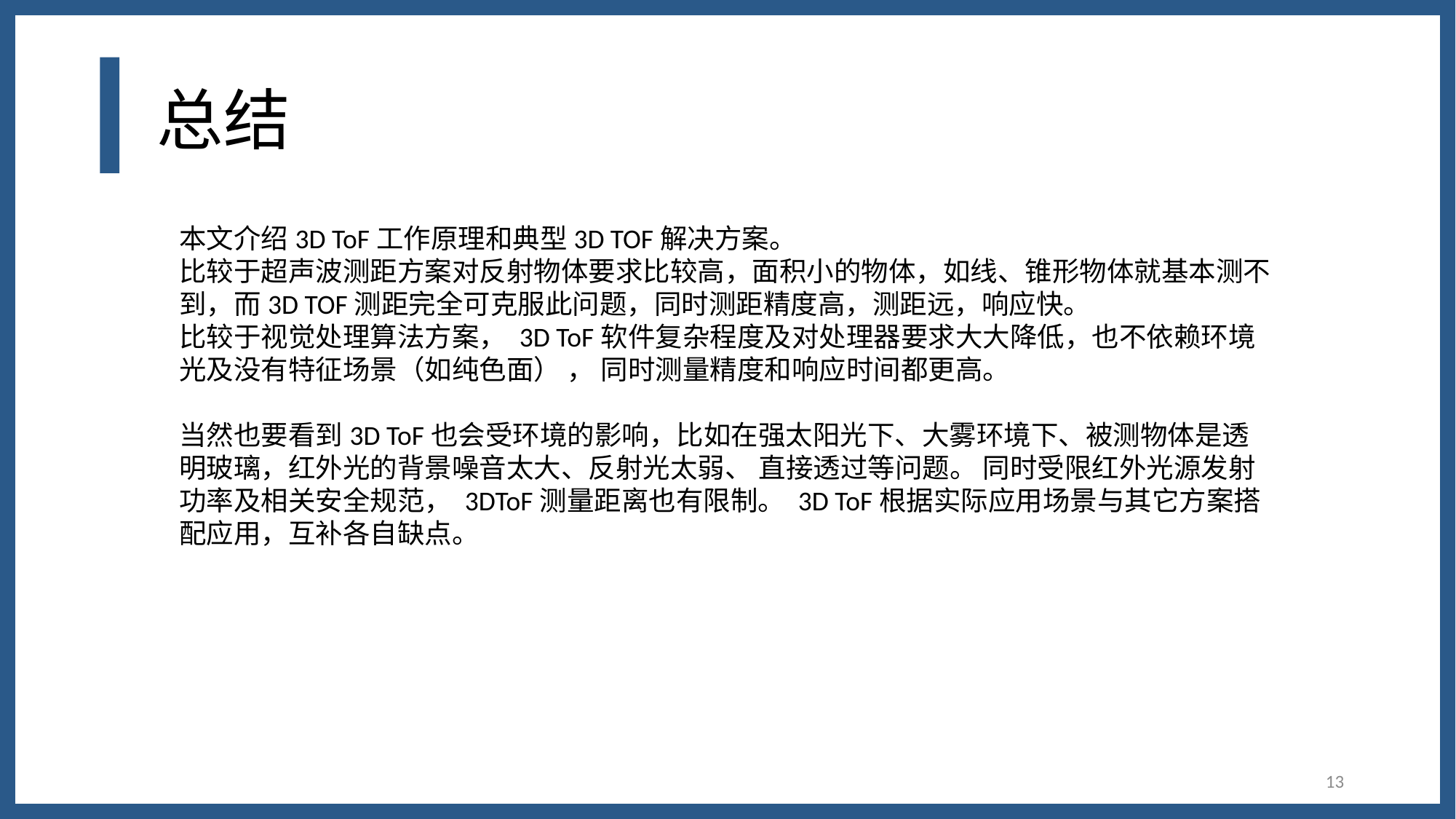

# 总结
本文介绍3D ToF工作原理和典型3D TOF解决方案。
比较于超声波测距方案对反射物体要求比较高，面积小的物体，如线、锥形物体就基本测不到，而3D TOF测距完全可克服此问题，同时测距精度高，测距远，响应快。
比较于视觉处理算法方案， 3D ToF软件复杂程度及对处理器要求大大降低，也不依赖环境光及没有特征场景（如纯色面） ， 同时测量精度和响应时间都更高。
当然也要看到3D ToF也会受环境的影响，比如在强太阳光下、大雾环境下、被测物体是透明玻璃，红外光的背景噪音太大、反射光太弱、 直接透过等问题。 同时受限红外光源发射功率及相关安全规范， 3DToF测量距离也有限制。 3D ToF根据实际应用场景与其它方案搭配应用，互补各自缺点。
13